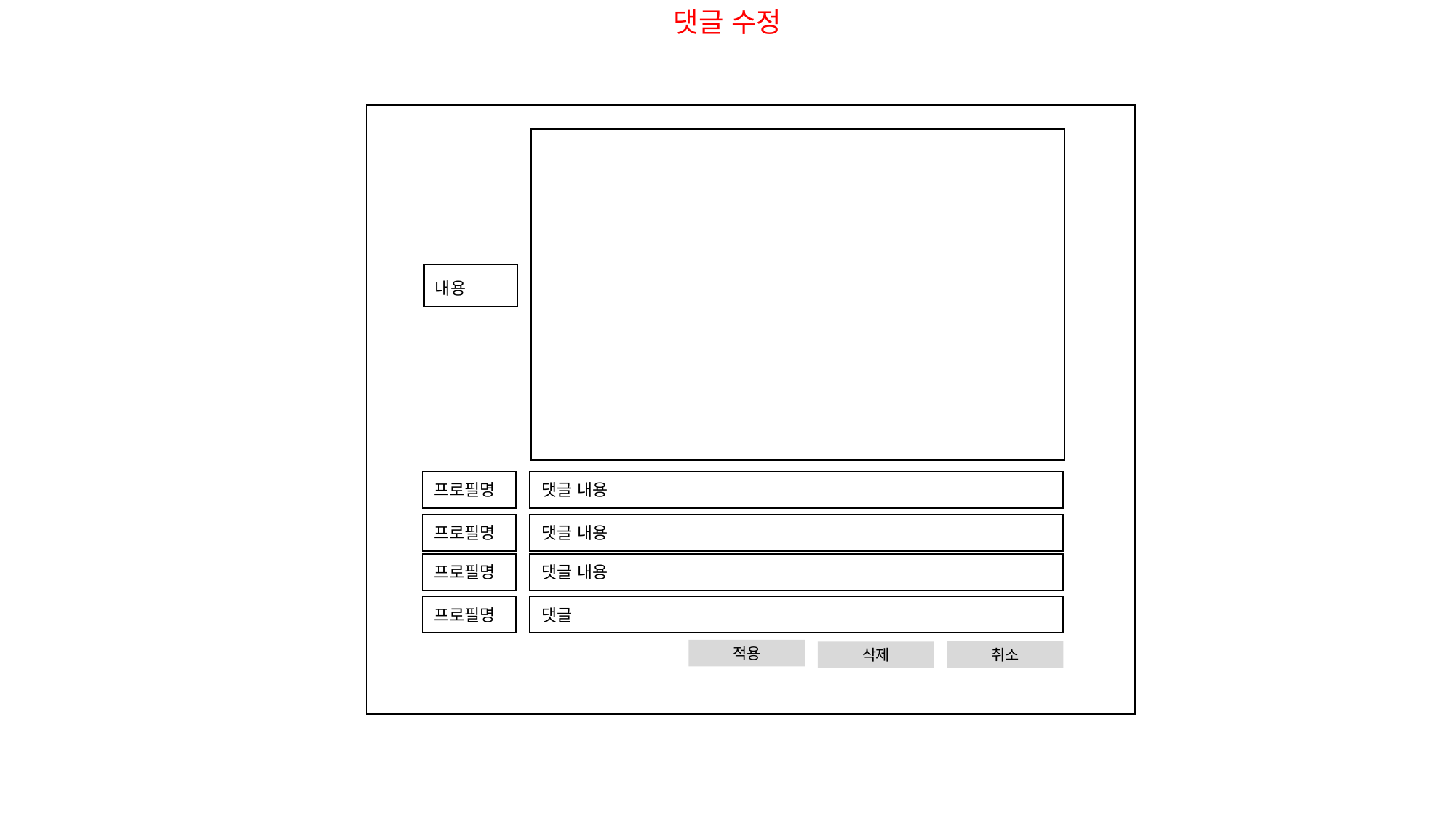

댓글 수정

내용

댓글 내용
프로필명

댓글 내용
프로필명

댓글 내용
프로필명

댓글
프로필명
적용
취소
삭제